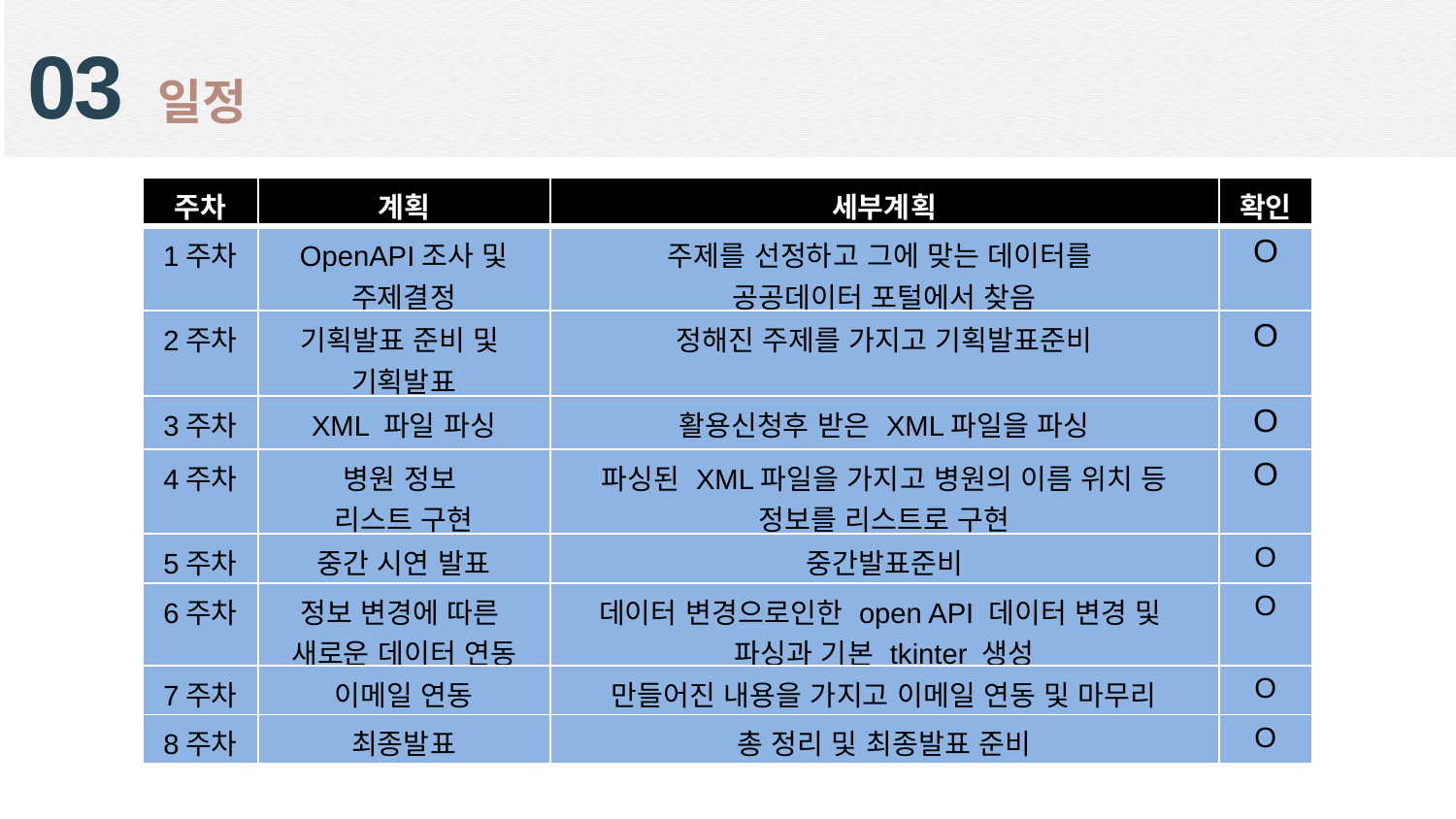

일정
03
| 주차 | 계획 | 세부계획 | 확인 |
| --- | --- | --- | --- |
| 1주차 | OpenAPI조사 및 주제결정 | 주제를 선정하고 그에 맞는 데이터를 공공데이터 포털에서 찾음 | O |
| 2주차 | 기획발표 준비 및 기획발표 | 정해진 주제를 가지고 기획발표준비 | O |
| 3주차 | XML 파일 파싱 | 활용신청후 받은 XML파일을 파싱 | O |
| 4주차 | 병원 정보 리스트 구현 | 파싱된 XML파일을 가지고 병원의 이름 위치 등 정보를 리스트로 구현 | O |
| 5주차 | 중간 시연 발표 | 중간발표준비 | O |
| 6주차 | 정보 변경에 따른 새로운 데이터 연동 | 데이터 변경으로인한 open API 데이터 변경 및 파싱과 기본 tkinter 생성 | O |
| 7주차 | 이메일 연동 | 만들어진 내용을 가지고 이메일 연동 및 마무리 | O |
| 8주차 | 최종발표 | 총 정리 및 최종발표 준비 | O |